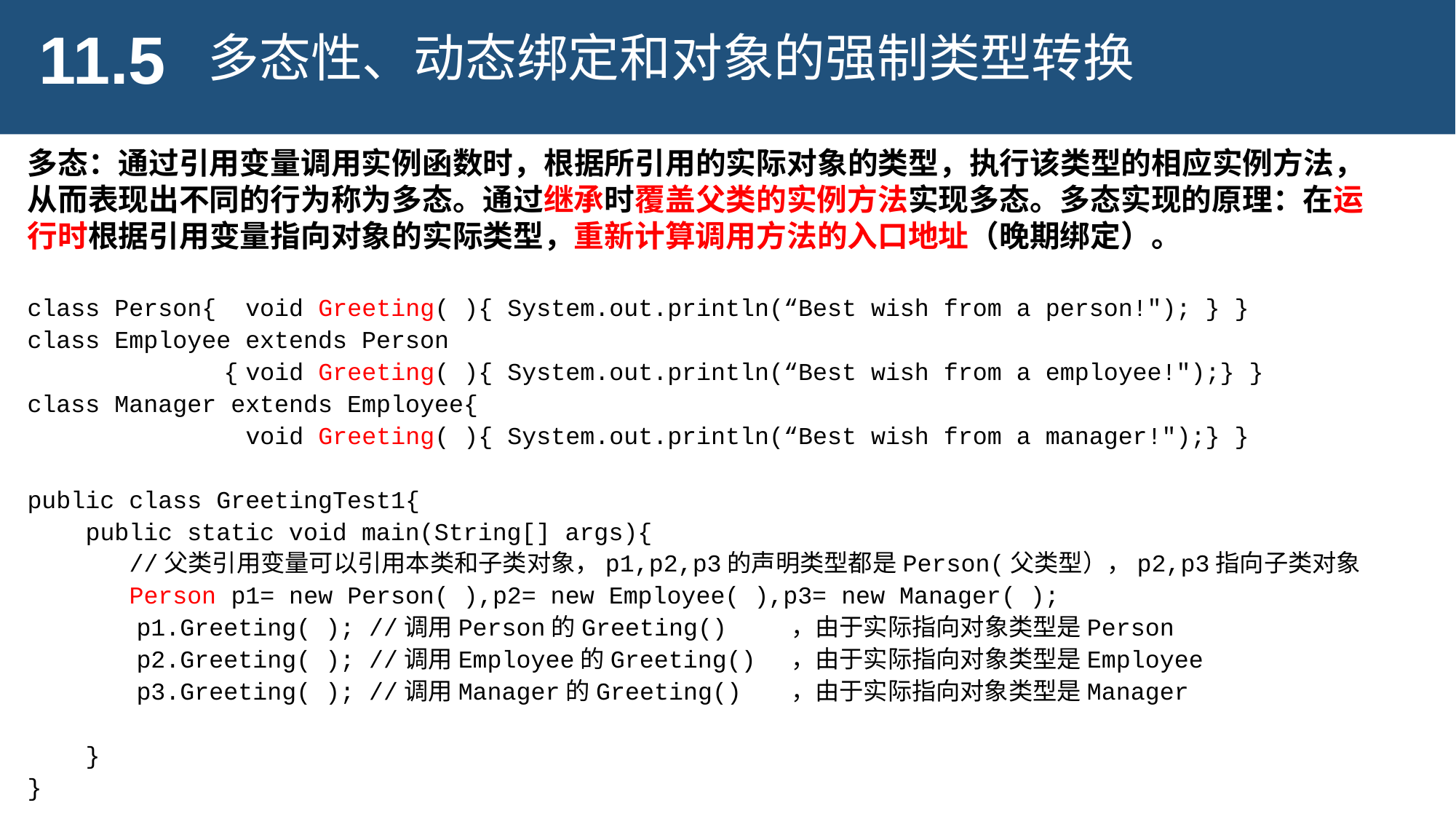

11.5
多态性、动态绑定和对象的强制类型转换
多态：通过引用变量调用实例函数时，根据所引用的实际对象的类型，执行该类型的相应实例方法，从而表现出不同的行为称为多态。通过继承时覆盖父类的实例方法实现多态。多态实现的原理：在运行时根据引用变量指向对象的实际类型，重新计算调用方法的入口地址（晚期绑定）。

class Person{  void Greeting( ){ System.out.println(“Best wish from a person!"); } }
class Employee extends Person
	      {	void Greeting( ){ System.out.println(“Best wish from a employee!");} }
class Manager extends Employee{
		void Greeting( ){ System.out.println(“Best wish from a manager!");} }

public class GreetingTest1{
    public static void main(String[] args){
       //父类引用变量可以引用本类和子类对象，p1,p2,p3的声明类型都是Person(父类型），p2,p3指向子类对象
       Person p1= new Person( ),p2= new Employee( ),p3= new Manager( );
	p1.Greeting( ); //调用Person的Greeting()    ，由于实际指向对象类型是Person
 	p2.Greeting( ); //调用Employee的Greeting()  ，由于实际指向对象类型是Employee
 	p3.Greeting( ); //调用Manager的Greeting()   ，由于实际指向对象类型是Manager

    }
}